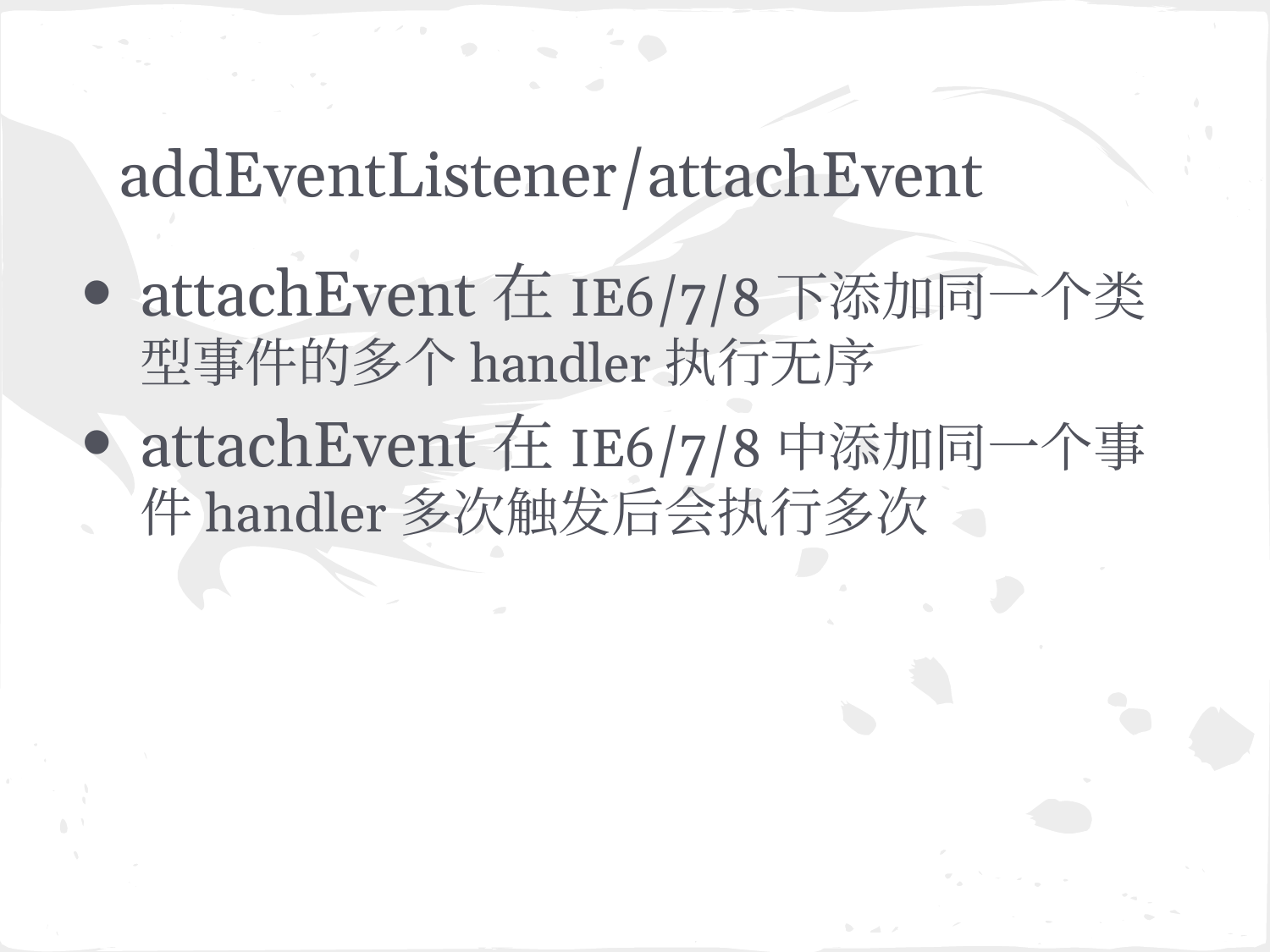

# addEventListener/attachEvent
attachEvent在IE6/7/8下添加同一个类型事件的多个handler执行无序
attachEvent在IE6/7/8中添加同一个事件handler多次触发后会执行多次